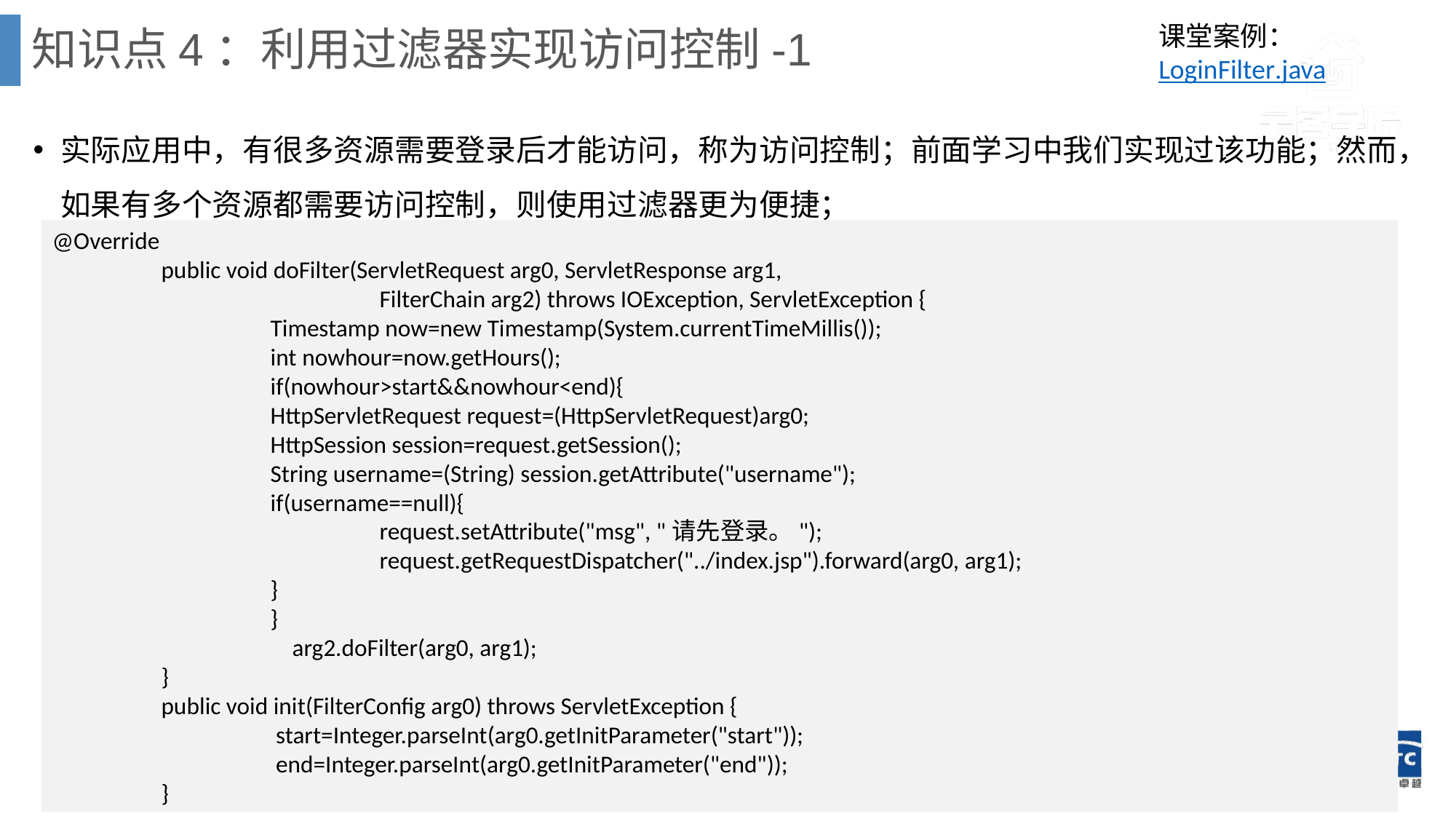

# 知识点4：利用过滤器实现访问控制-1
课堂案例：
LoginFilter.java
实际应用中，有很多资源需要登录后才能访问，称为访问控制；前面学习中我们实现过该功能；然而，如果有多个资源都需要访问控制，则使用过滤器更为便捷；

@Override
	public void doFilter(ServletRequest arg0, ServletResponse arg1,
			FilterChain arg2) throws IOException, ServletException {
		Timestamp now=new Timestamp(System.currentTimeMillis());
		int nowhour=now.getHours();
		if(nowhour>start&&nowhour<end){
		HttpServletRequest request=(HttpServletRequest)arg0;
		HttpSession session=request.getSession();
		String username=(String) session.getAttribute("username");
		if(username==null){
			request.setAttribute("msg", "请先登录。");
			request.getRequestDispatcher("../index.jsp").forward(arg0, arg1);
		}
		}
		    arg2.doFilter(arg0, arg1);
	}
	public void init(FilterConfig arg0) throws ServletException {
		 start=Integer.parseInt(arg0.getInitParameter("start"));
		 end=Integer.parseInt(arg0.getInitParameter("end"));
	}